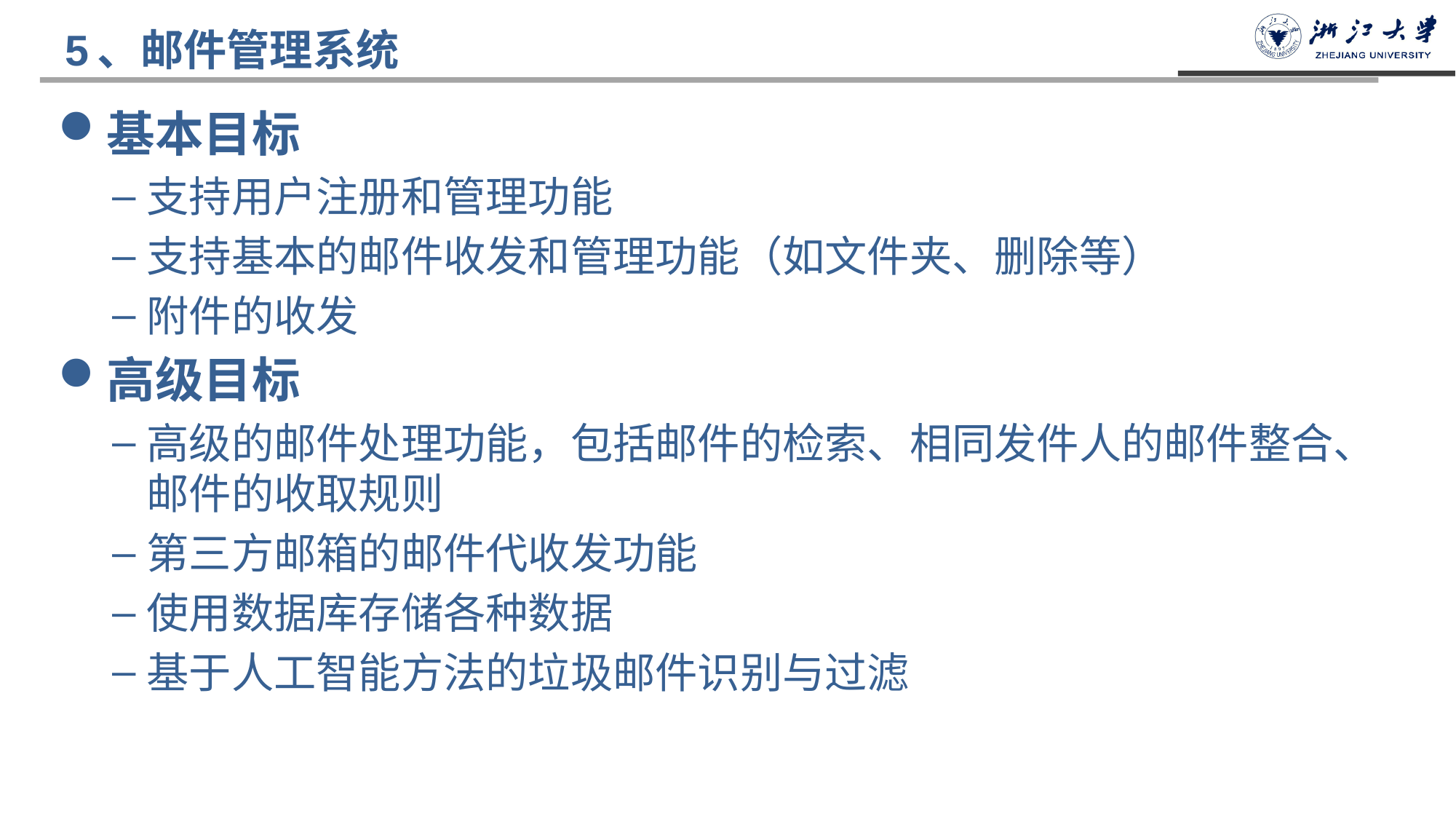

# 5、邮件管理系统
基本目标
支持用户注册和管理功能
支持基本的邮件收发和管理功能（如文件夹、删除等）
附件的收发
高级目标
高级的邮件处理功能，包括邮件的检索、相同发件人的邮件整合、邮件的收取规则
第三方邮箱的邮件代收发功能
使用数据库存储各种数据
基于人工智能方法的垃圾邮件识别与过滤